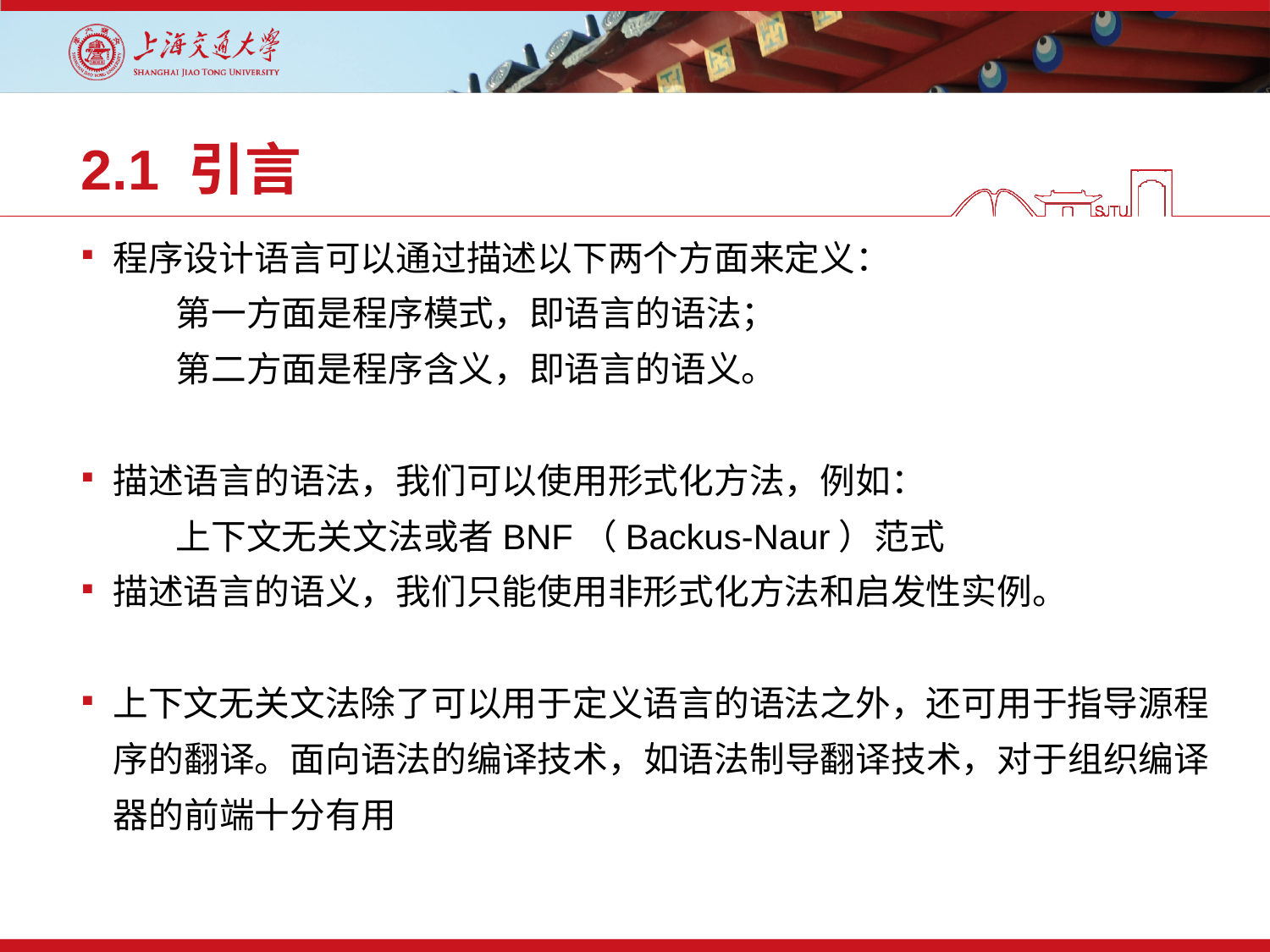

# 2.1 引言
程序设计语言可以通过描述以下两个方面来定义：
           第一方面是程序模式，即语言的语法；
           第二方面是程序含义，即语言的语义。

描述语言的语法，我们可以使用形式化方法，例如：
           上下文无关文法或者BNF（Backus-Naur）范式
描述语言的语义，我们只能使用非形式化方法和启发性实例。

上下文无关文法除了可以用于定义语言的语法之外，还可用于指导源程
   序的翻译。面向语法的编译技术，如语法制导翻译技术，对于组织编译
   器的前端十分有用